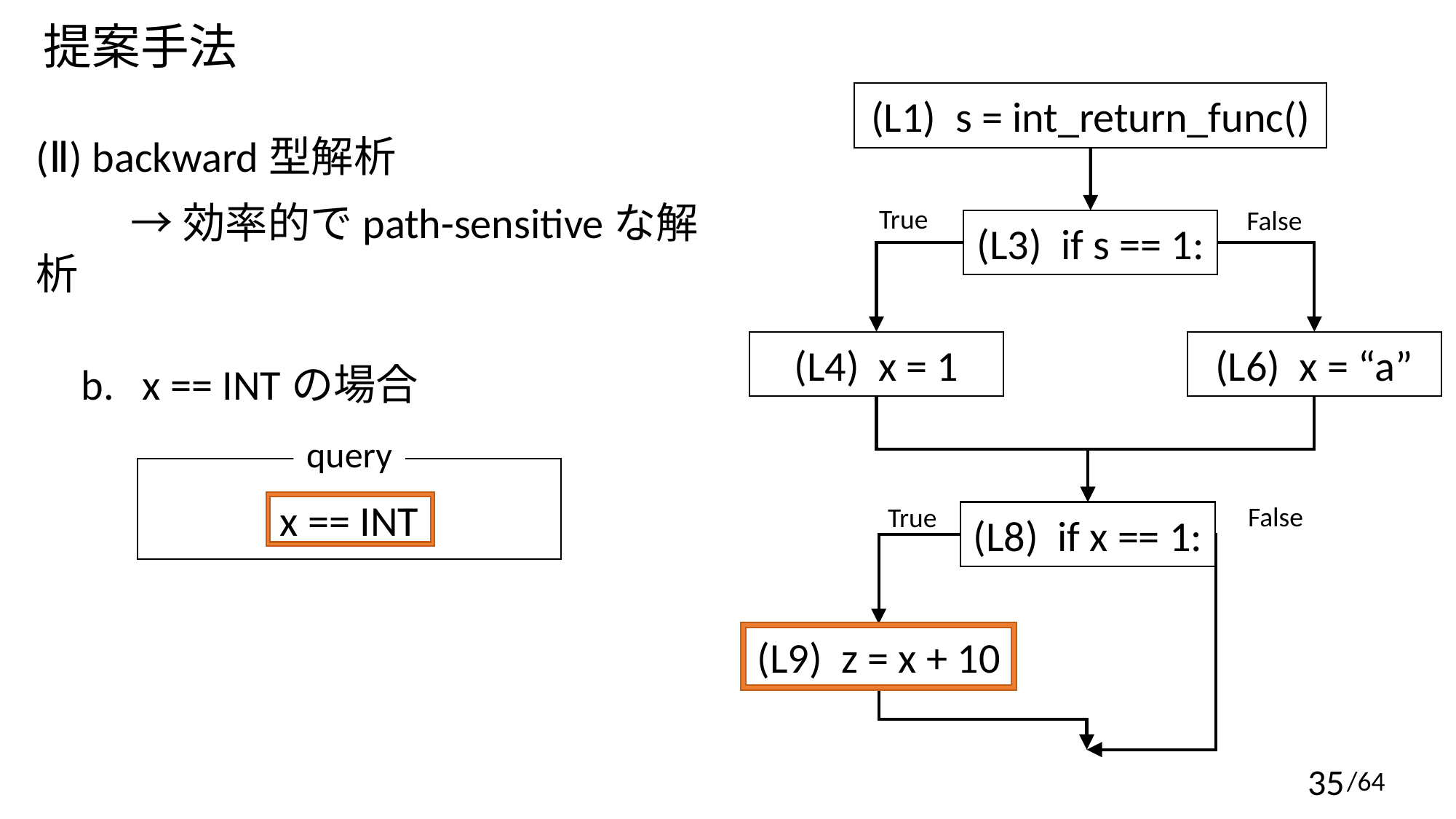

提案手法
(L1)  s = int_return_func()
(Ⅱ) backward型解析
          →効率的でpath-sensitiveな解析
True
False
(L3)  if s == 1:
(L4)  x = 1
(L6)  x = “a”
x == INTの場合
query

x == INT

False
True
(L8)  if x == 1:

(L9)  z = x + 10
/64
35